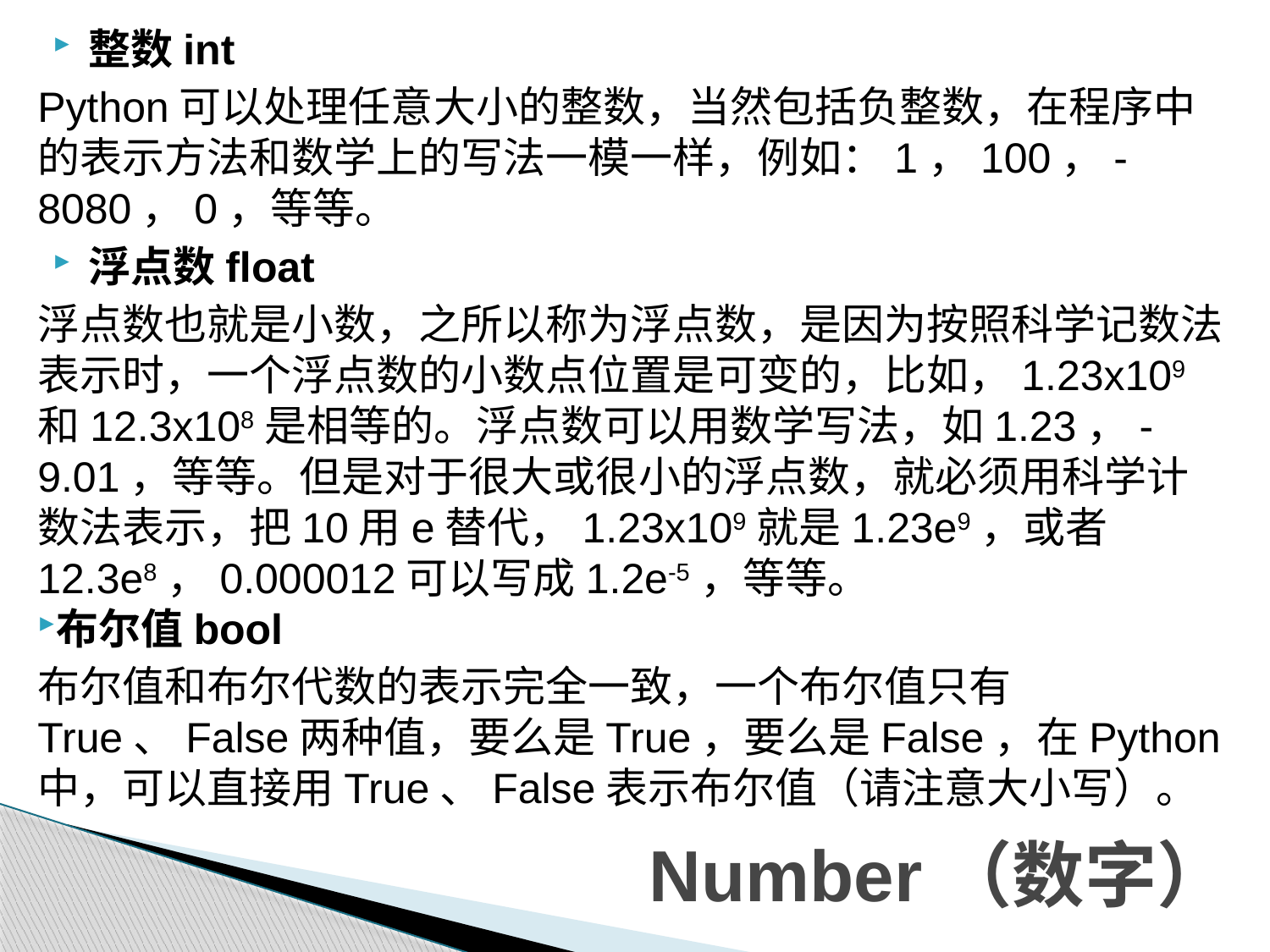

整数int
Python可以处理任意大小的整数，当然包括负整数，在程序中的表示方法和数学上的写法一模一样，例如：1，100，-8080，0，等等。
浮点数float
浮点数也就是小数，之所以称为浮点数，是因为按照科学记数法表示时，一个浮点数的小数点位置是可变的，比如，1.23x109和12.3x108是相等的。浮点数可以用数学写法，如1.23，-9.01，等等。但是对于很大或很小的浮点数，就必须用科学计数法表示，把10用e替代，1.23x109就是1.23e9，或者12.3e8，0.000012可以写成1.2e-5，等等。
布尔值bool
布尔值和布尔代数的表示完全一致，一个布尔值只有True、False两种值，要么是True，要么是False，在Python中，可以直接用True、False表示布尔值（请注意大小写）。

# Number（数字）